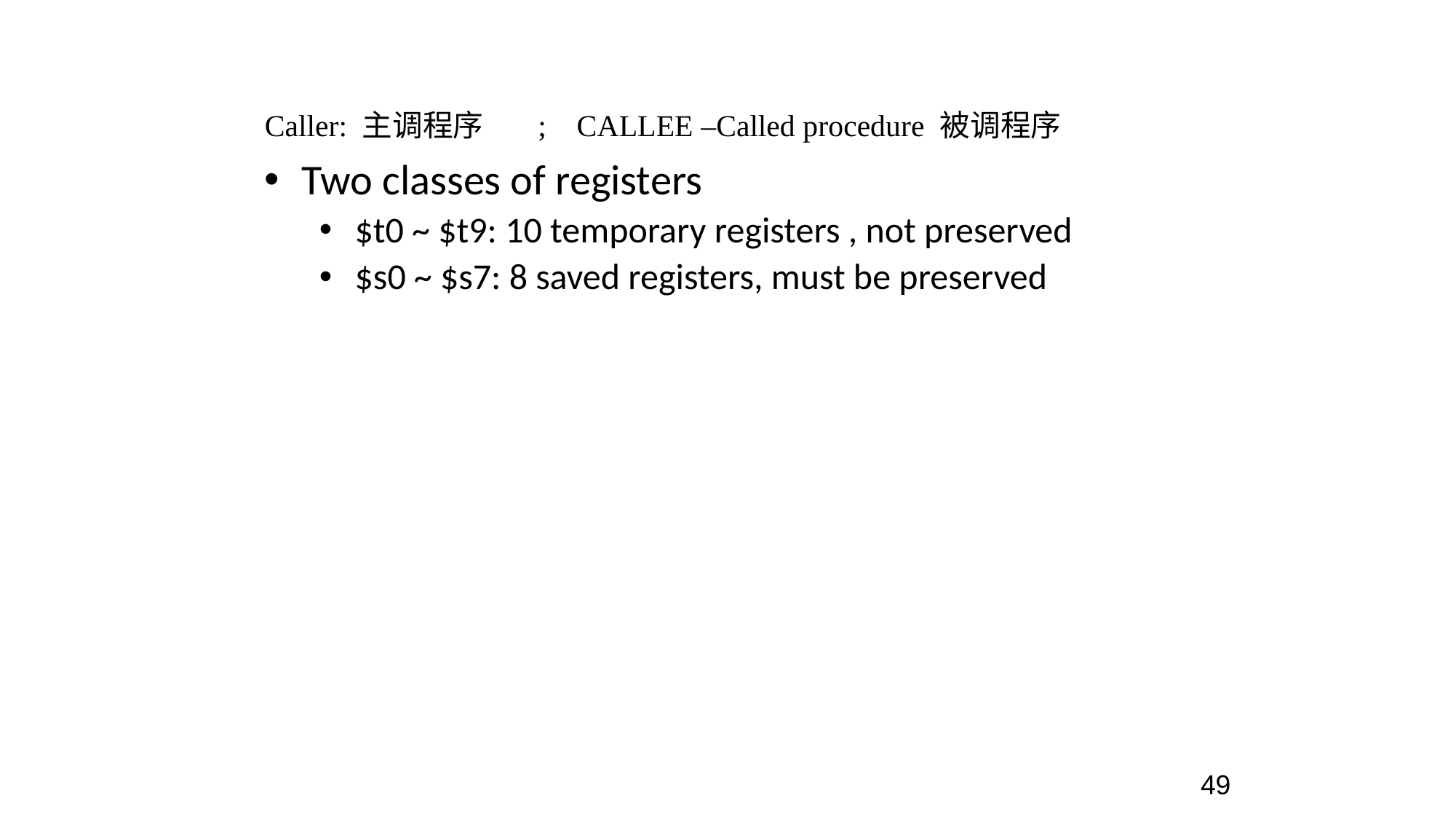

Caller: 主调程序       ;    CALLEE –Called procedure 被调程序
 Two classes of registers
 $t0 ~ $t9: 10 temporary registers , not preserved
 $s0 ~ $s7: 8 saved registers, must be preserved
49